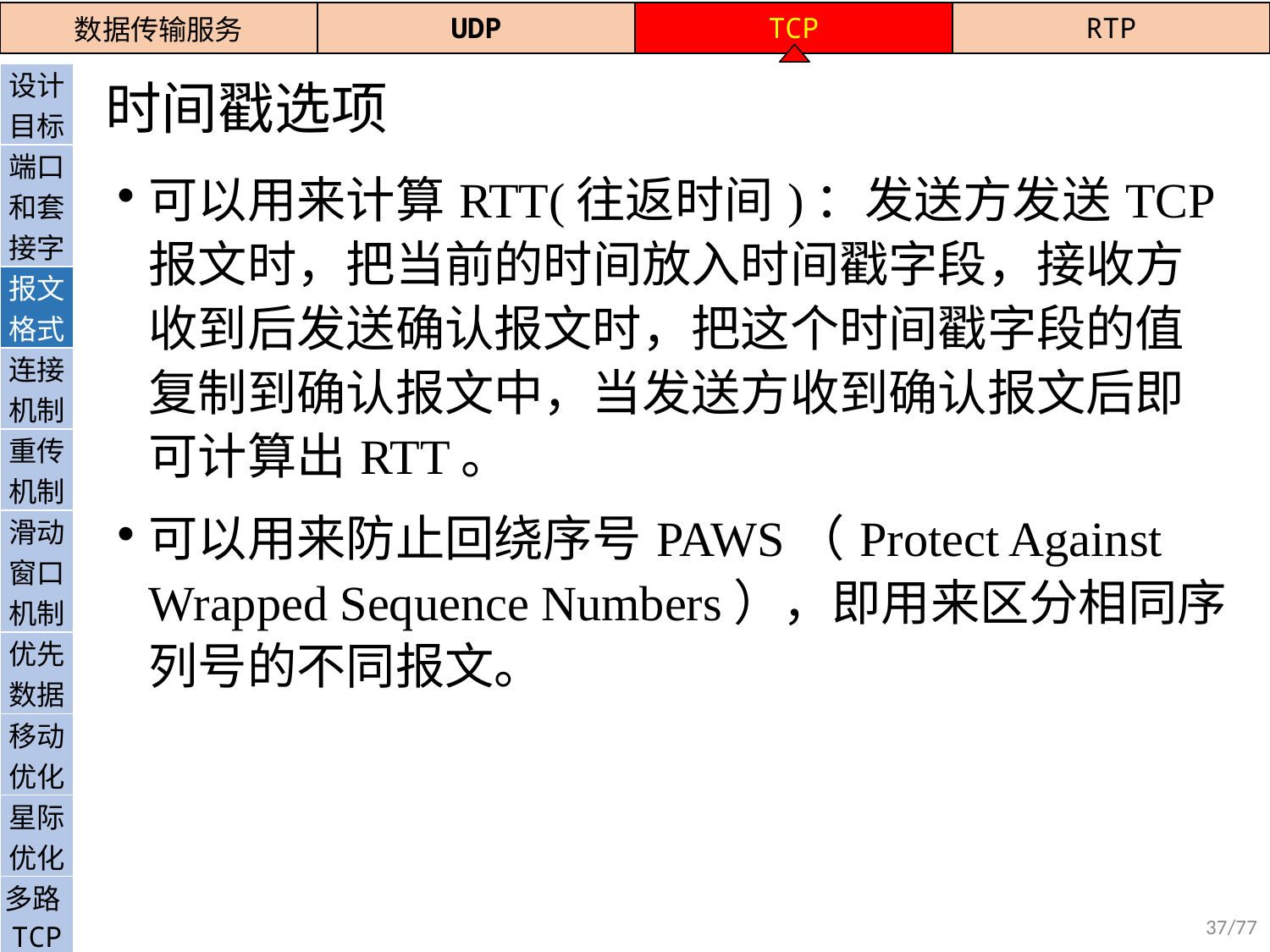

| 数据传输服务 | UDP | TCP | RTP |
| --- | --- | --- | --- |

# 时间戳选项
| 设计目标 |
| --- |
| 端口和套接字 |
| 报文格式 |
| 连接机制 |
| 重传机制 |
| 滑动窗口机制 |
| 优先数据 |
| 移动优化 |
| 星际优化 |
| 多路TCP |
| QUIC |
可以用来计算RTT(往返时间)：发送方发送TCP报文时，把当前的时间放入时间戳字段，接收方收到后发送确认报文时，把这个时间戳字段的值复制到确认报文中，当发送方收到确认报文后即可计算出RTT。
可以用来防止回绕序号PAWS（Protect Against Wrapped Sequence Numbers），即用来区分相同序列号的不同报文。
37/77